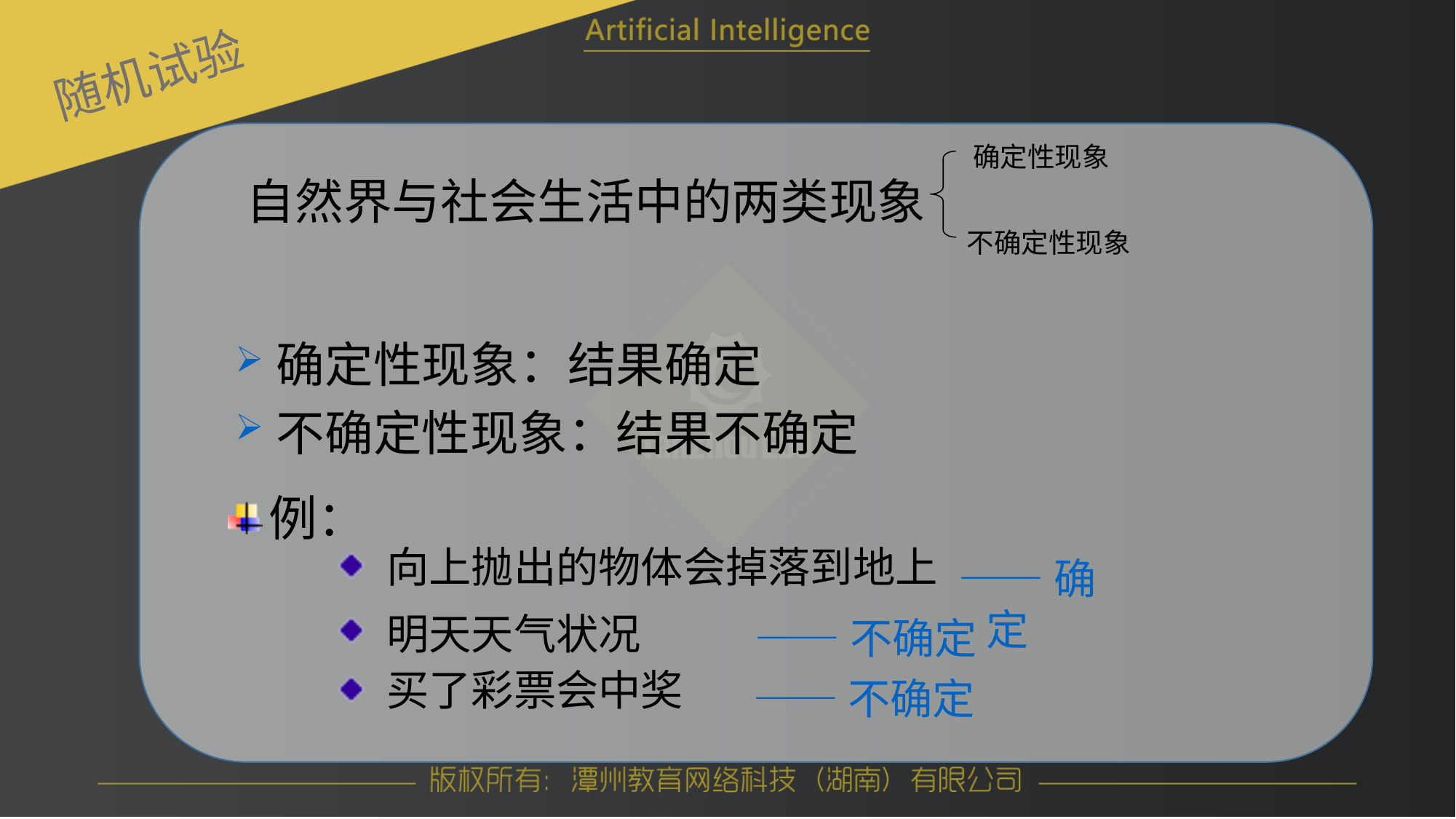

随机试验

确定性现象

不确定性现象
自然界与社会生活中的两类现象

确定性现象：结果确定
不确定性现象：结果不确定

例：
 向上抛出的物体会掉落到地上
——确定

 明天天气状况
——不确定

 买了彩票会中奖
——不确定